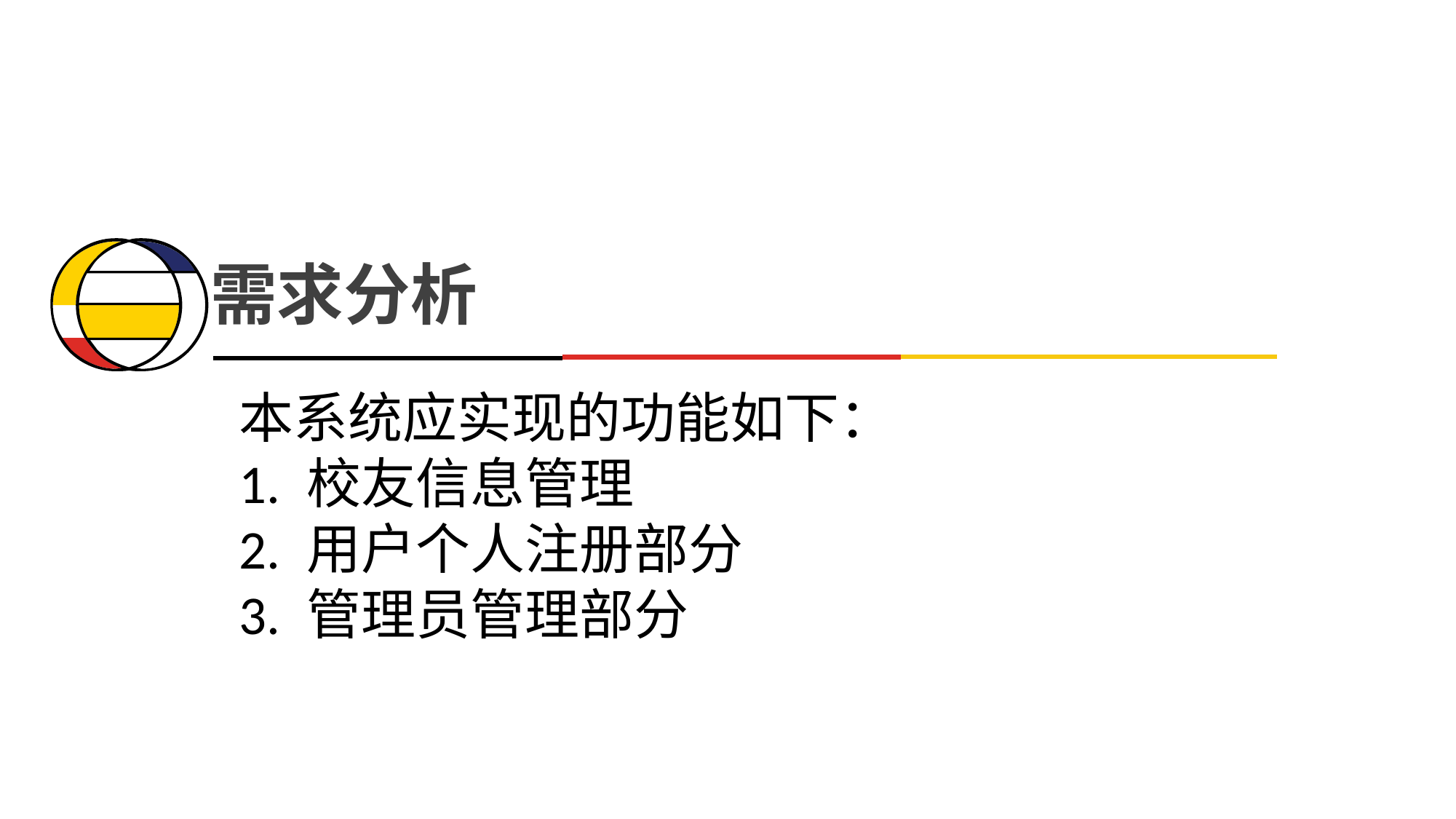

本系统应实现的功能如下：
1．校友信息管理

需求分析
本系统应实现的功能如下：
1. 校友信息管理
2. 用户个人注册部分
3. 管理员管理部分